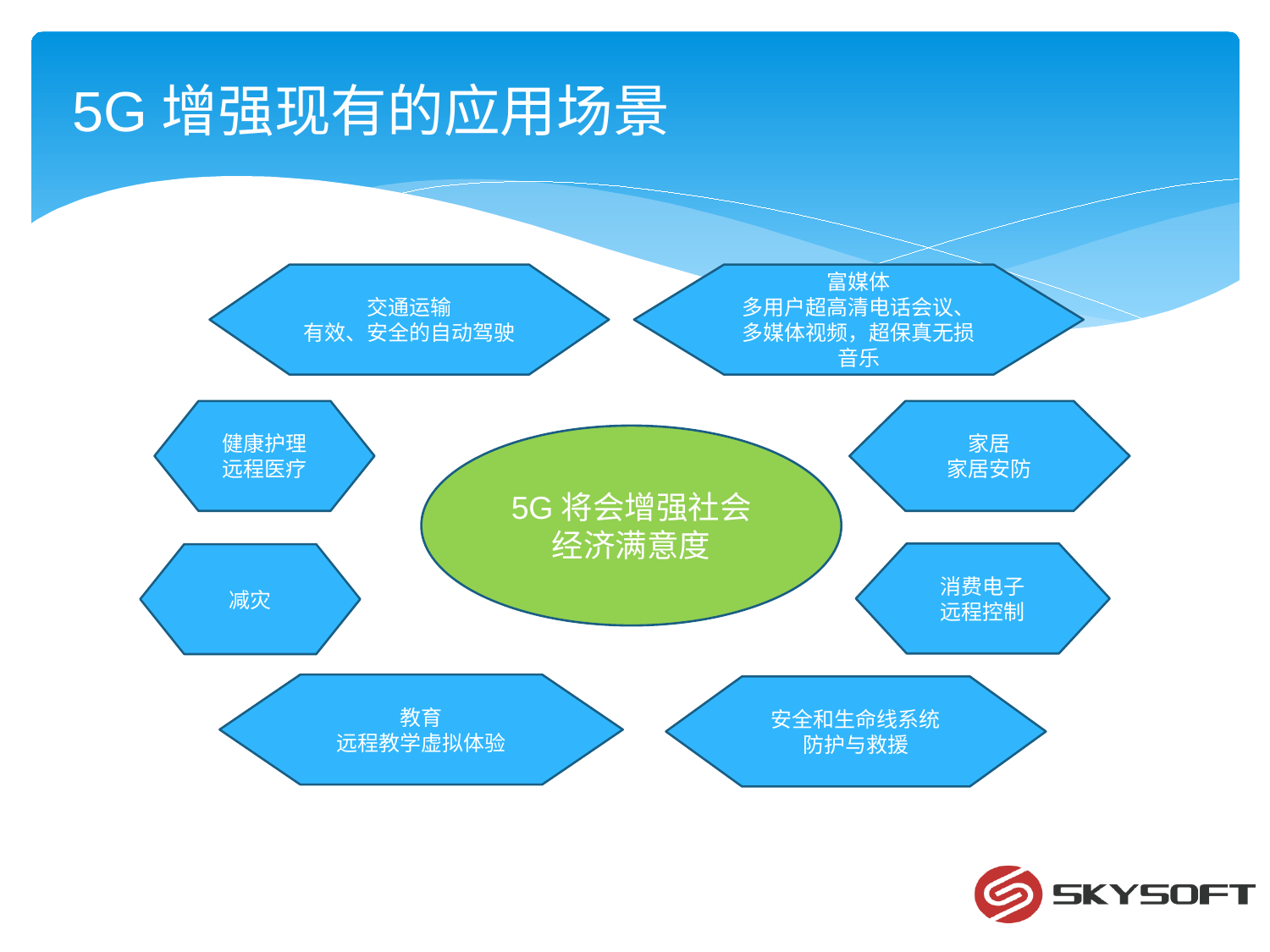

# 5G增强现有的应用场景
交通运输
有效、安全的自动驾驶
富媒体
多用户超高清电话会议、多媒体视频，超保真无损音乐
健康护理
远程医疗
家居
家居安防
5G将会增强社会经济满意度
消费电子
远程控制
教育
远程教学虚拟体验
安全和生命线系统
防护与救援
减灾